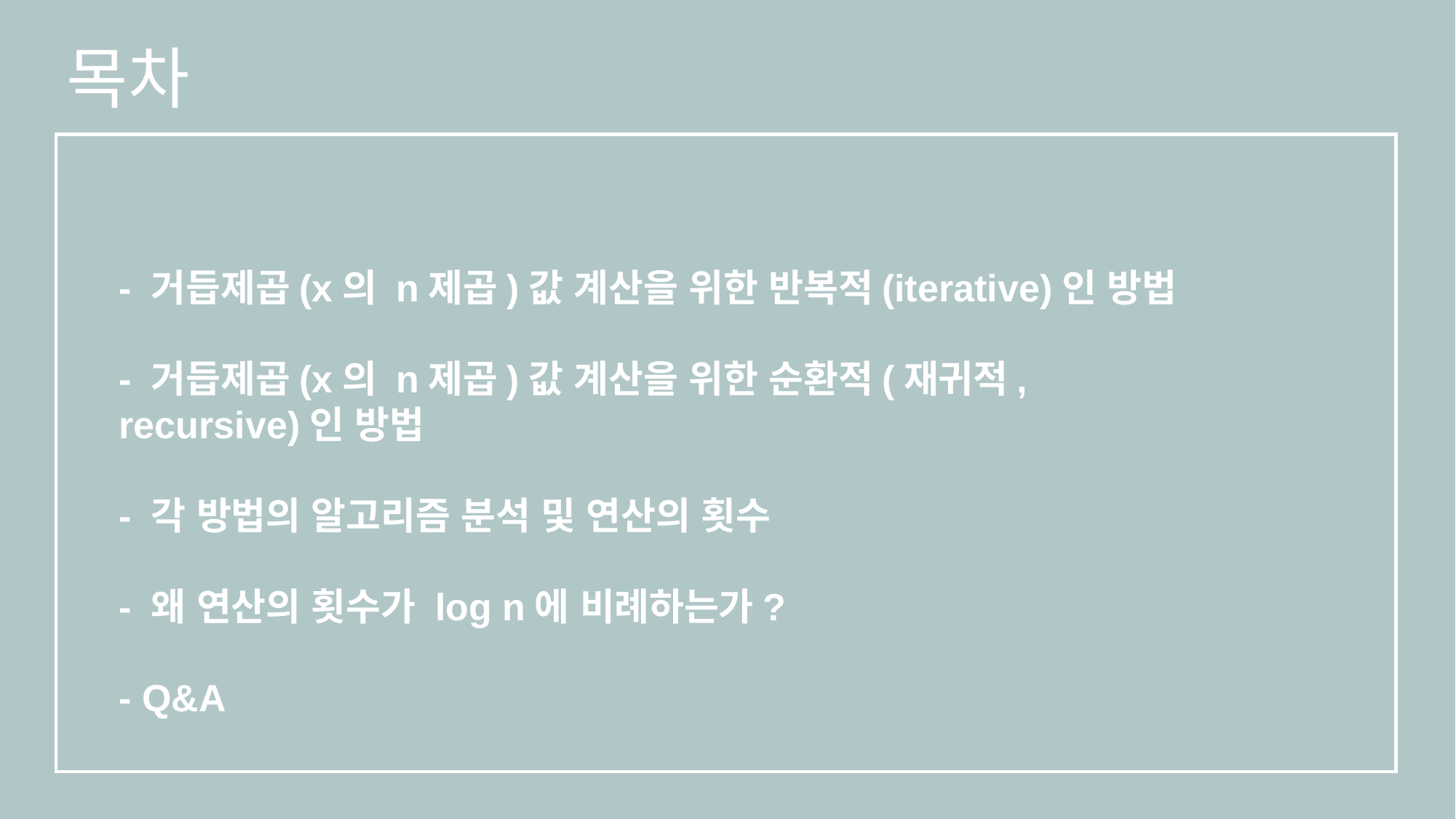

목차

- 거듭제곱(x의 n제곱)값 계산을 위한 반복적(iterative)인 방법

- 거듭제곱(x의 n제곱)값 계산을 위한 순환적(재귀적, recursive)인 방법

- 각 방법의 알고리즘 분석 및 연산의 횟수

- 왜 연산의 횟수가 log n에 비례하는가?

- Q&A